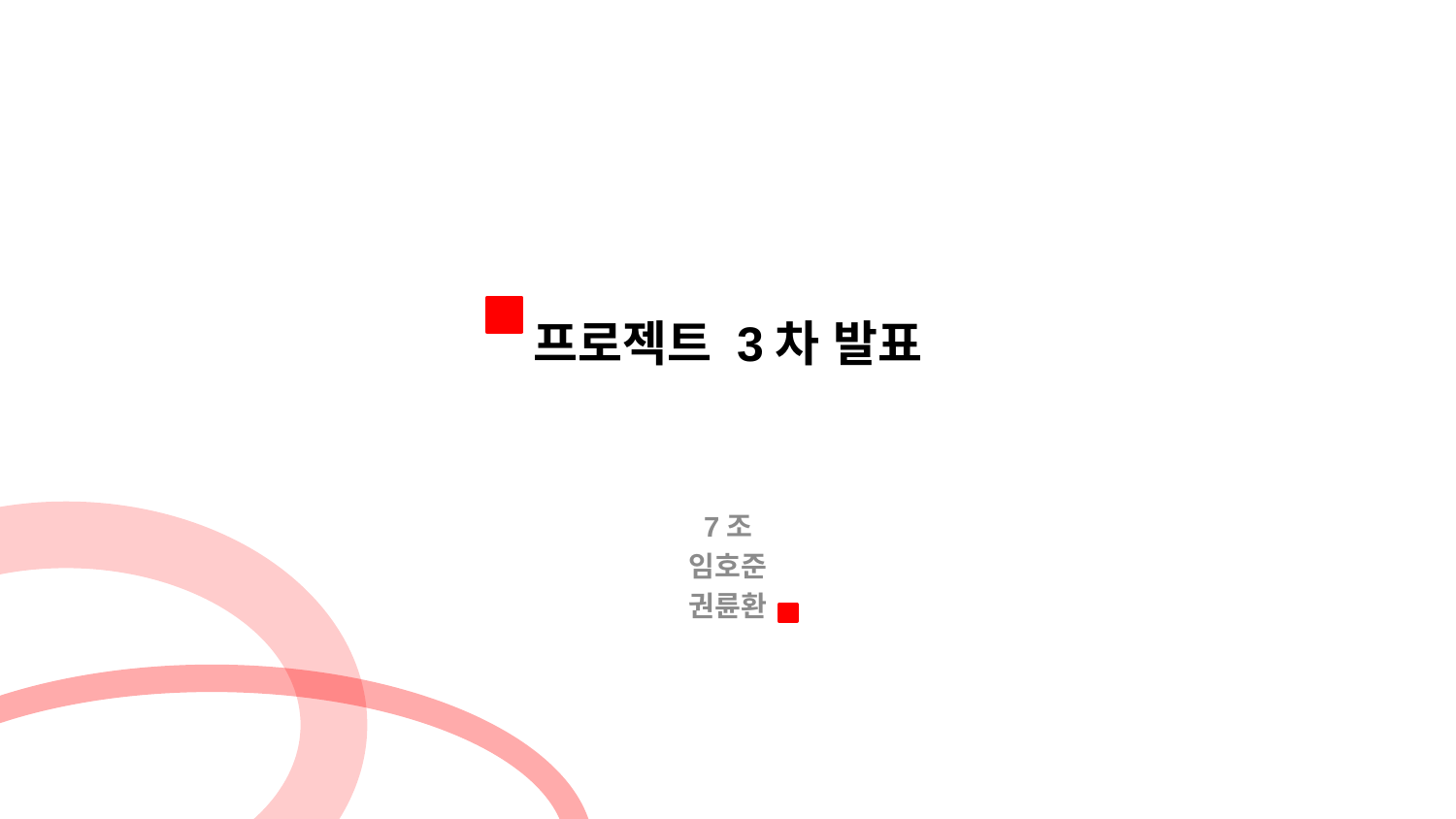

# 프로젝트 3차 발표

7조
임호준
권륜환